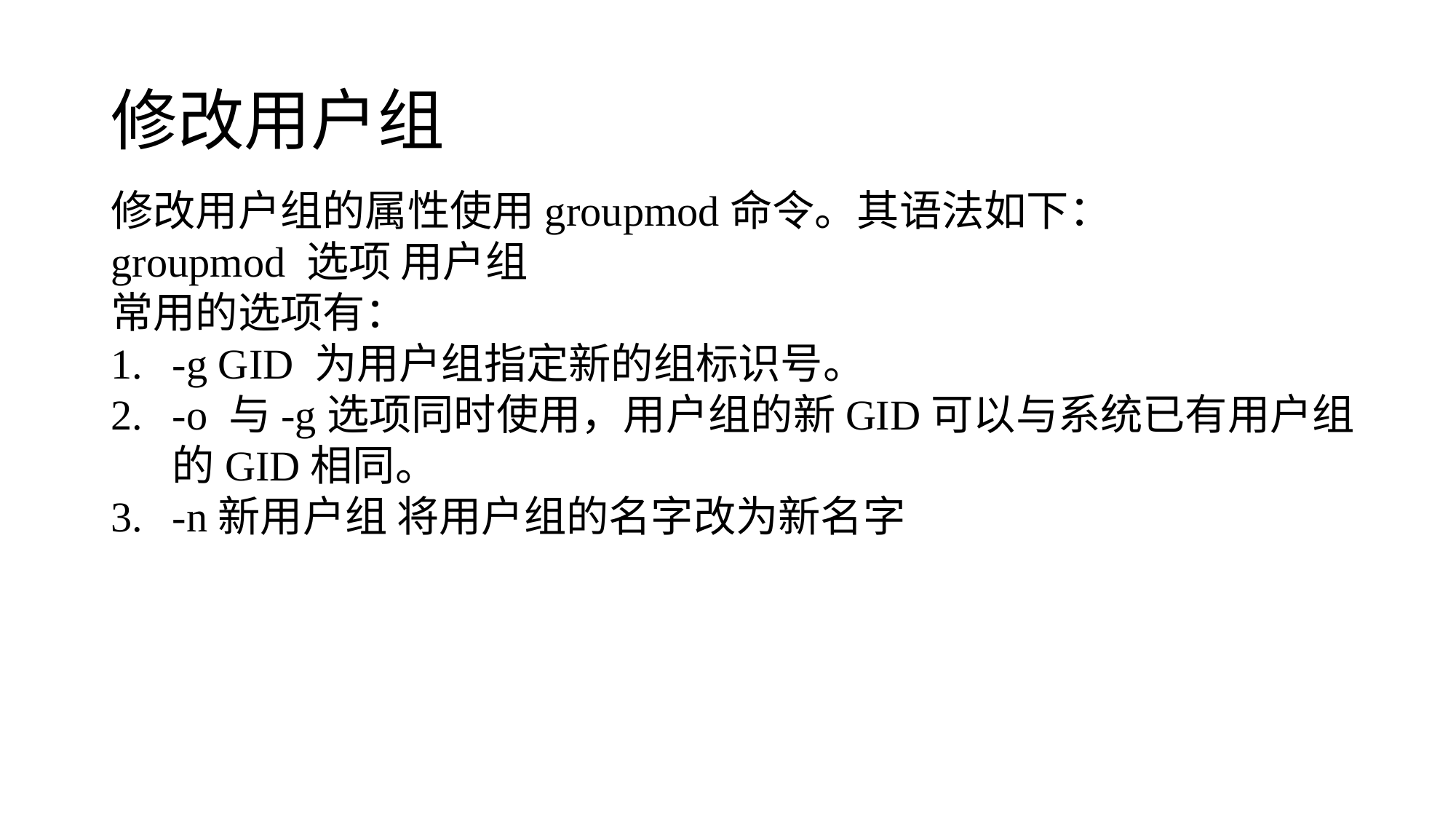

# 修改用户组
修改用户组的属性使用groupmod命令。其语法如下：
groupmod 选项 用户组
常用的选项有：
-g GID 为用户组指定新的组标识号。
-o 与-g选项同时使用，用户组的新GID可以与系统已有用户组的GID相同。
-n新用户组 将用户组的名字改为新名字